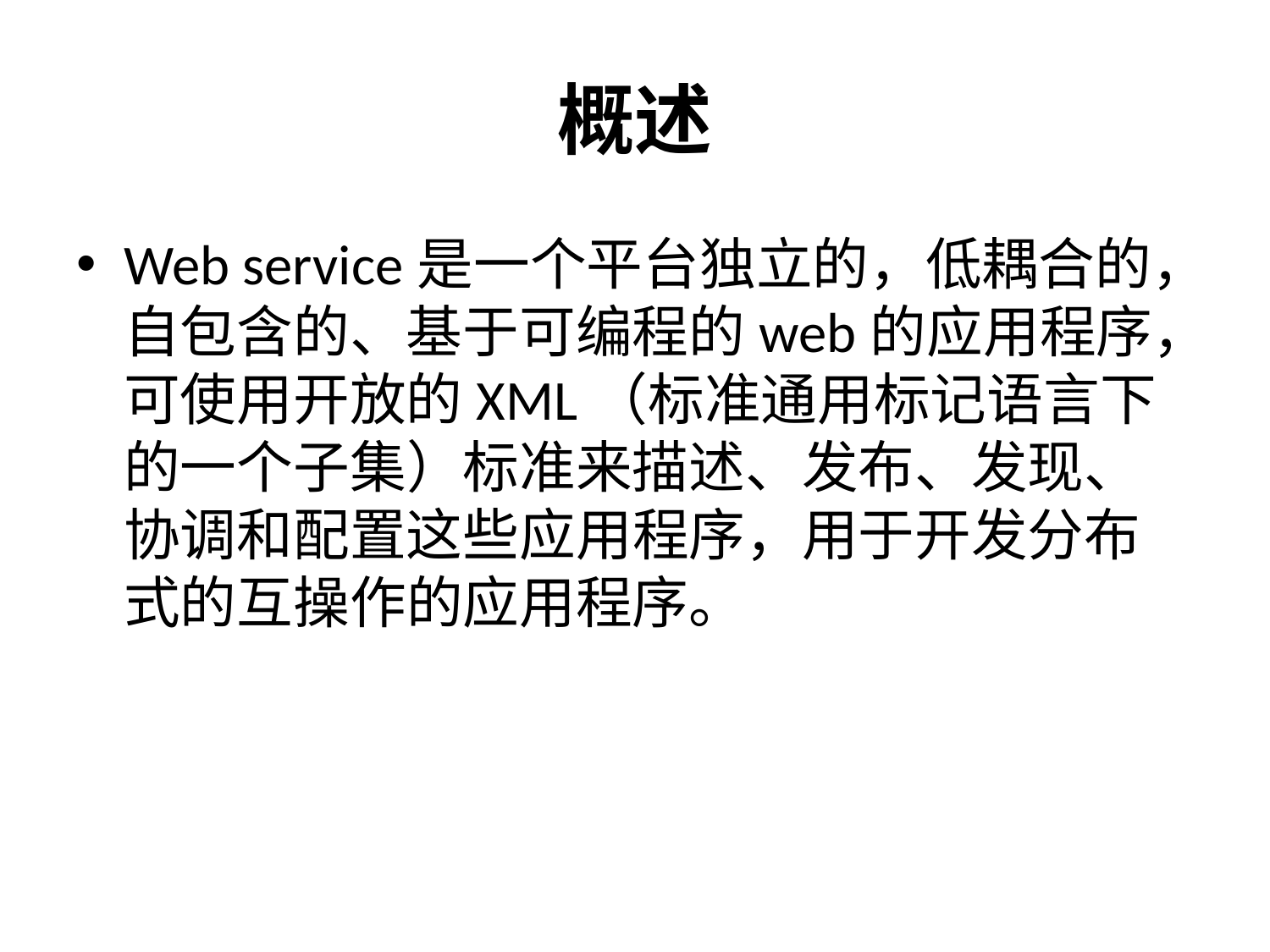

# 概述
Web service是一个平台独立的，低耦合的，自包含的、基于可编程的web的应用程序，可使用开放的XML（标准通用标记语言下的一个子集）标准来描述、发布、发现、协调和配置这些应用程序，用于开发分布式的互操作的应用程序。